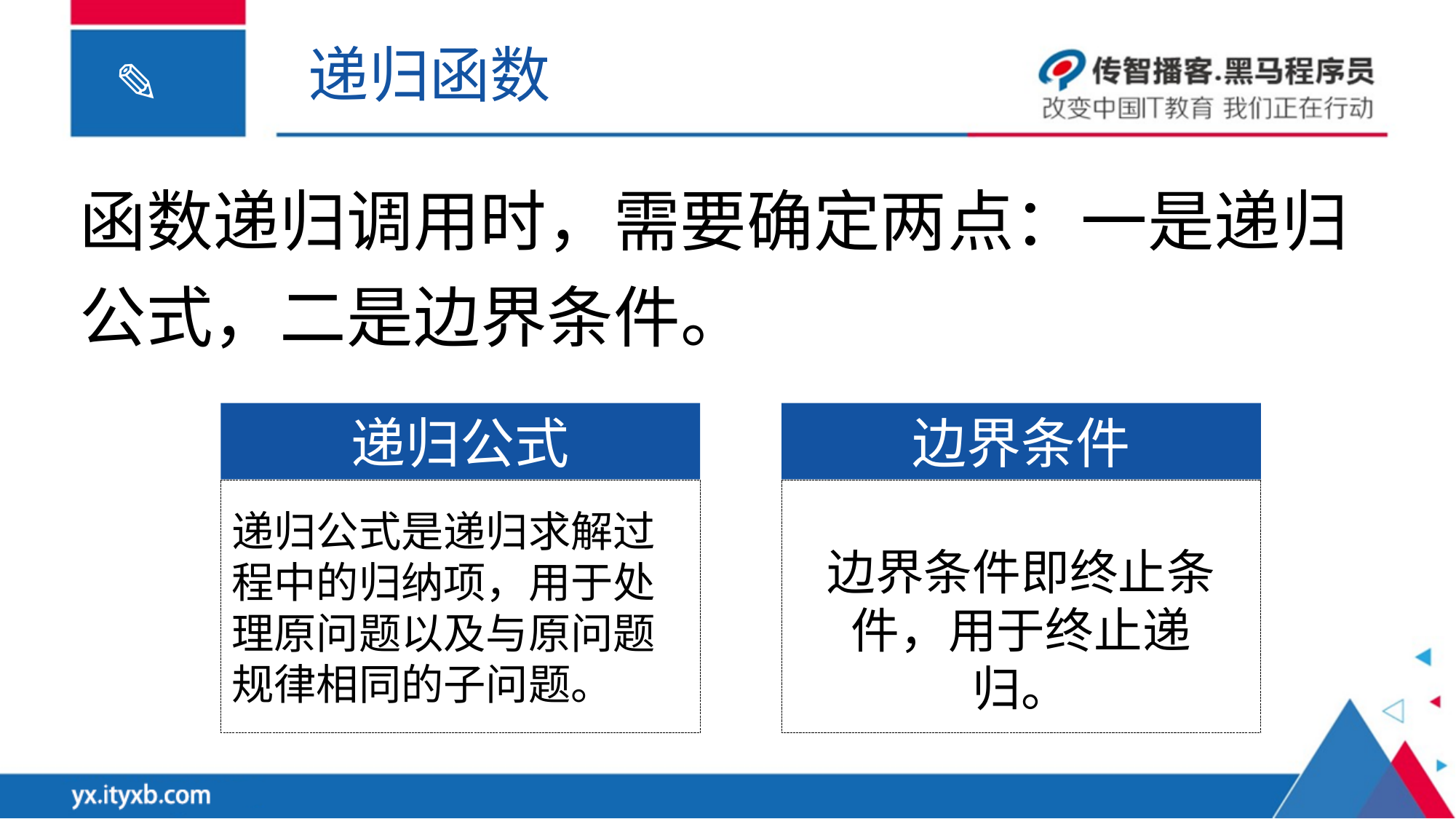

递归函数
函数递归调用时，需要确定两点：一是递归公式，二是边界条件。
递归公式
边界条件

递归公式是递归求解过程中的归纳项，用于处理原问题以及与原问题规律相同的子问题。
边界条件即终止条件，用于终止递归。